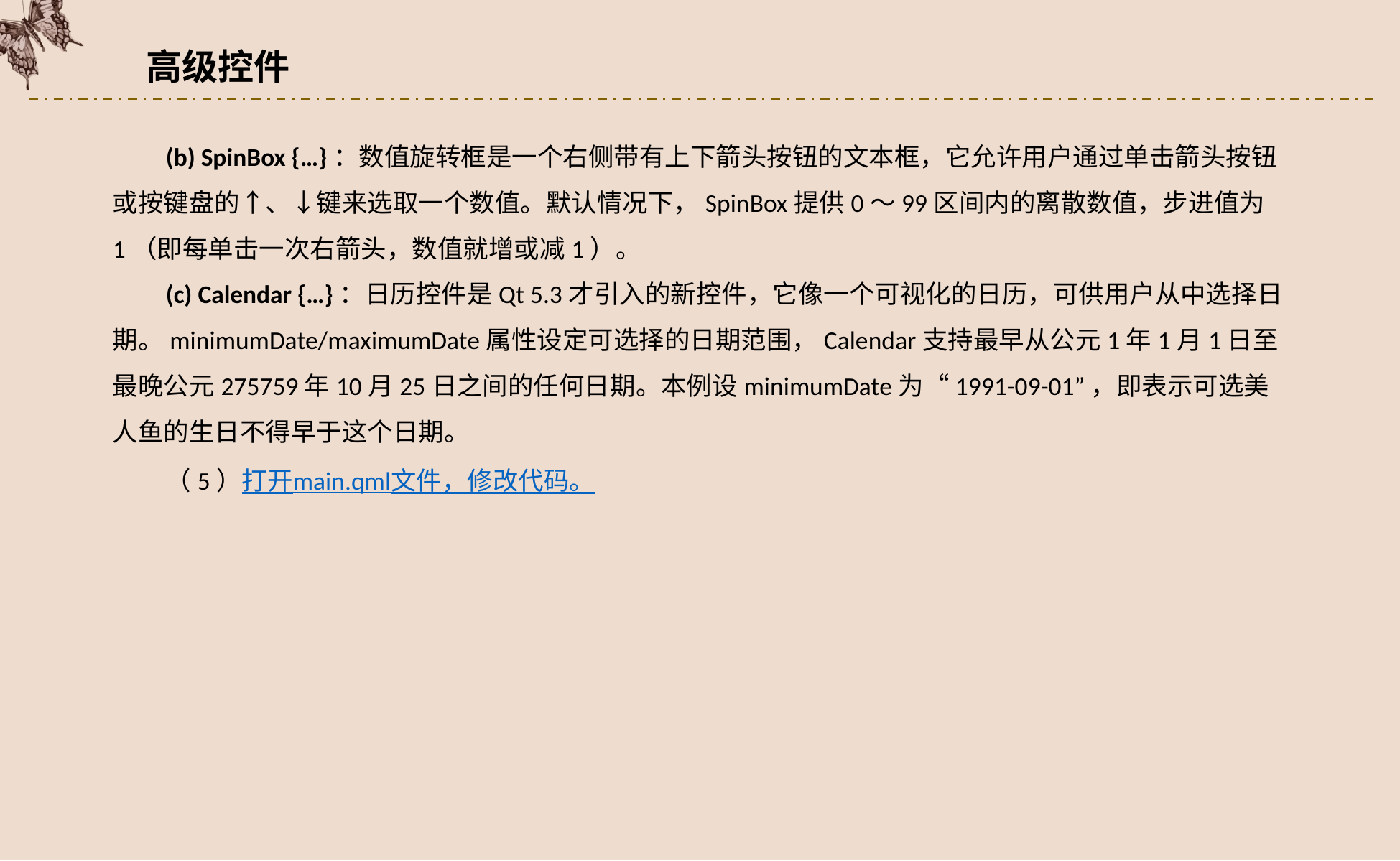

高级控件
(b) SpinBox {…}：数值旋转框是一个右侧带有上下箭头按钮的文本框，它允许用户通过单击箭头按钮或按键盘的↑、↓键来选取一个数值。默认情况下，SpinBox提供0～99区间内的离散数值，步进值为1（即每单击一次右箭头，数值就增或减1）。
(c) Calendar {…}：日历控件是Qt 5.3才引入的新控件，它像一个可视化的日历，可供用户从中选择日期。minimumDate/maximumDate属性设定可选择的日期范围，Calendar支持最早从公元1年1月1日至最晚公元275759年10月25日之间的任何日期。本例设minimumDate为“1991-09-01”，即表示可选美人鱼的生日不得早于这个日期。
（5）打开main.qml文件，修改代码。